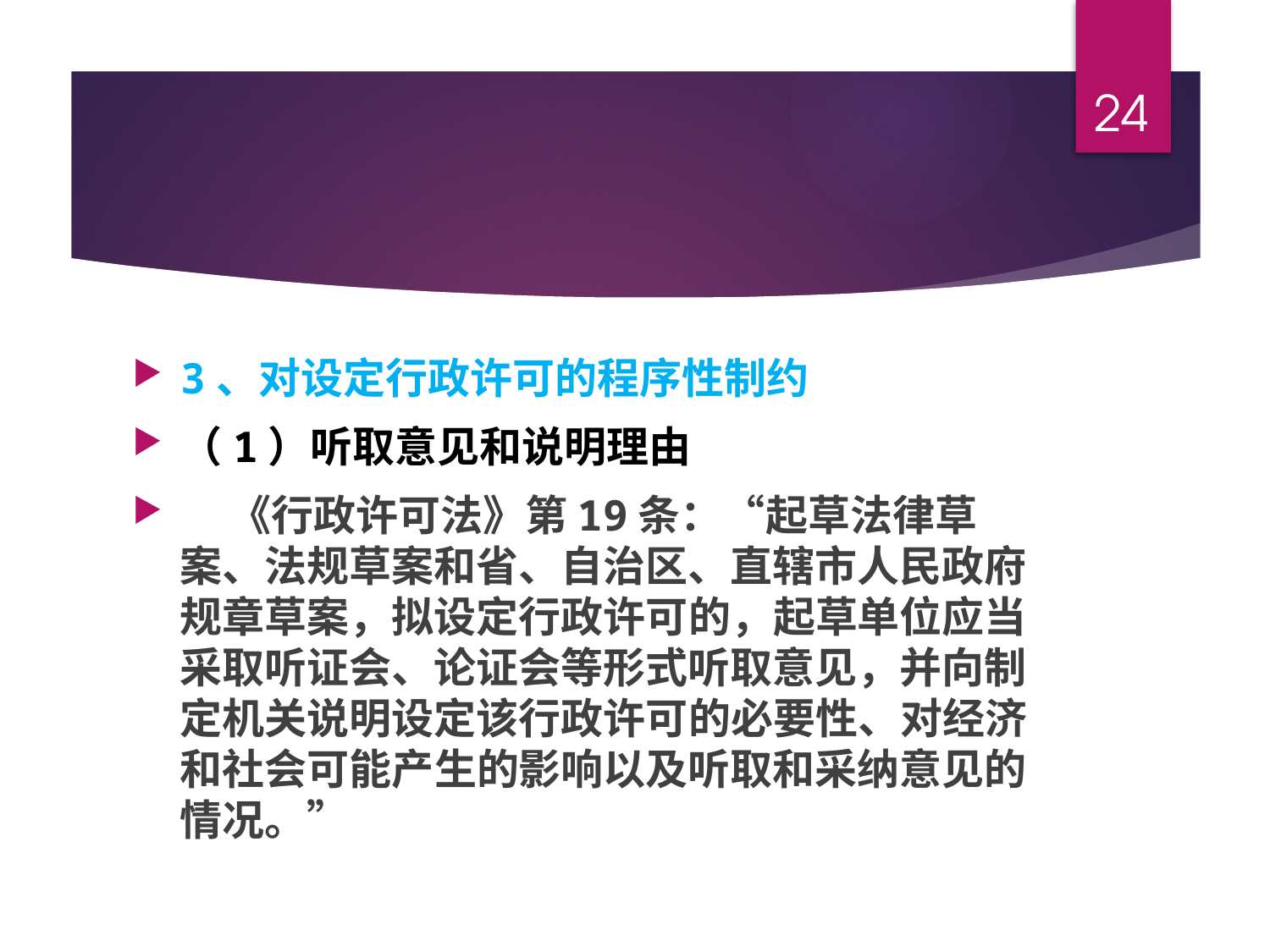

24
#
3、对设定行政许可的程序性制约
（1）听取意见和说明理由
    《行政许可法》第19条：“起草法律草案、法规草案和省、自治区、直辖市人民政府规章草案，拟设定行政许可的，起草单位应当采取听证会、论证会等形式听取意见，并向制定机关说明设定该行政许可的必要性、对经济和社会可能产生的影响以及听取和采纳意见的情况。”